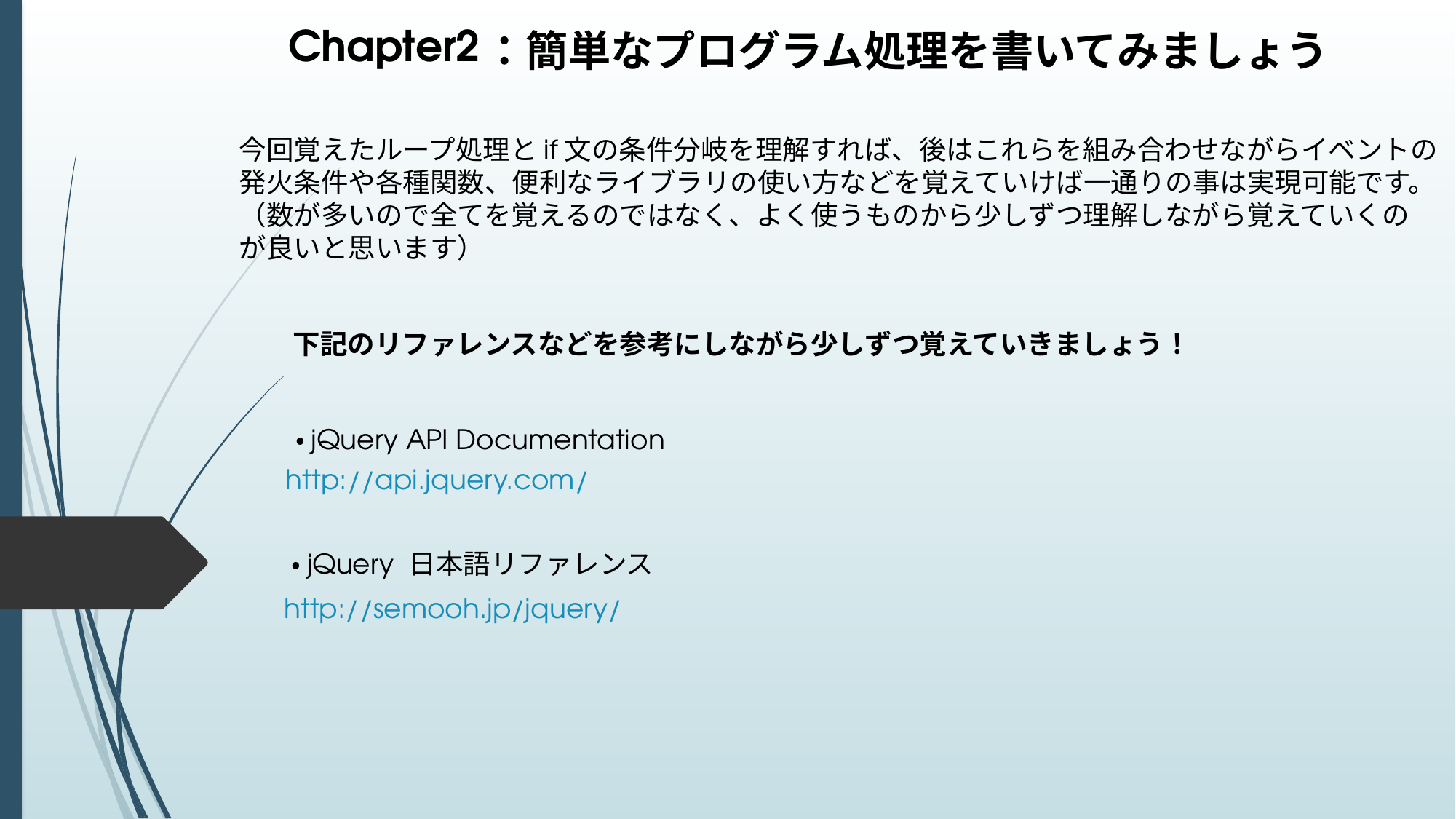

Chapter2
：簡単なプログラム処理を書いてみましょう
今回覚えたループ処理とif文の条件分岐を理解すれば、後はこれらを組み合わせながらイベントの
発火条件や各種関数、便利なライブラリの使い方などを覚えていけば一通りの事は実現可能です。
（数が多いので全てを覚えるのではなく、よく使うものから少しずつ理解しながら覚えていくの
が良いと思います）
下記のリファレンスなどを参考にしながら少しずつ覚えていきましょう！
・jQuery API Documentation
http://api.jquery.com/
・jQuery 日本語リファレンス
http://semooh.jp/jquery/